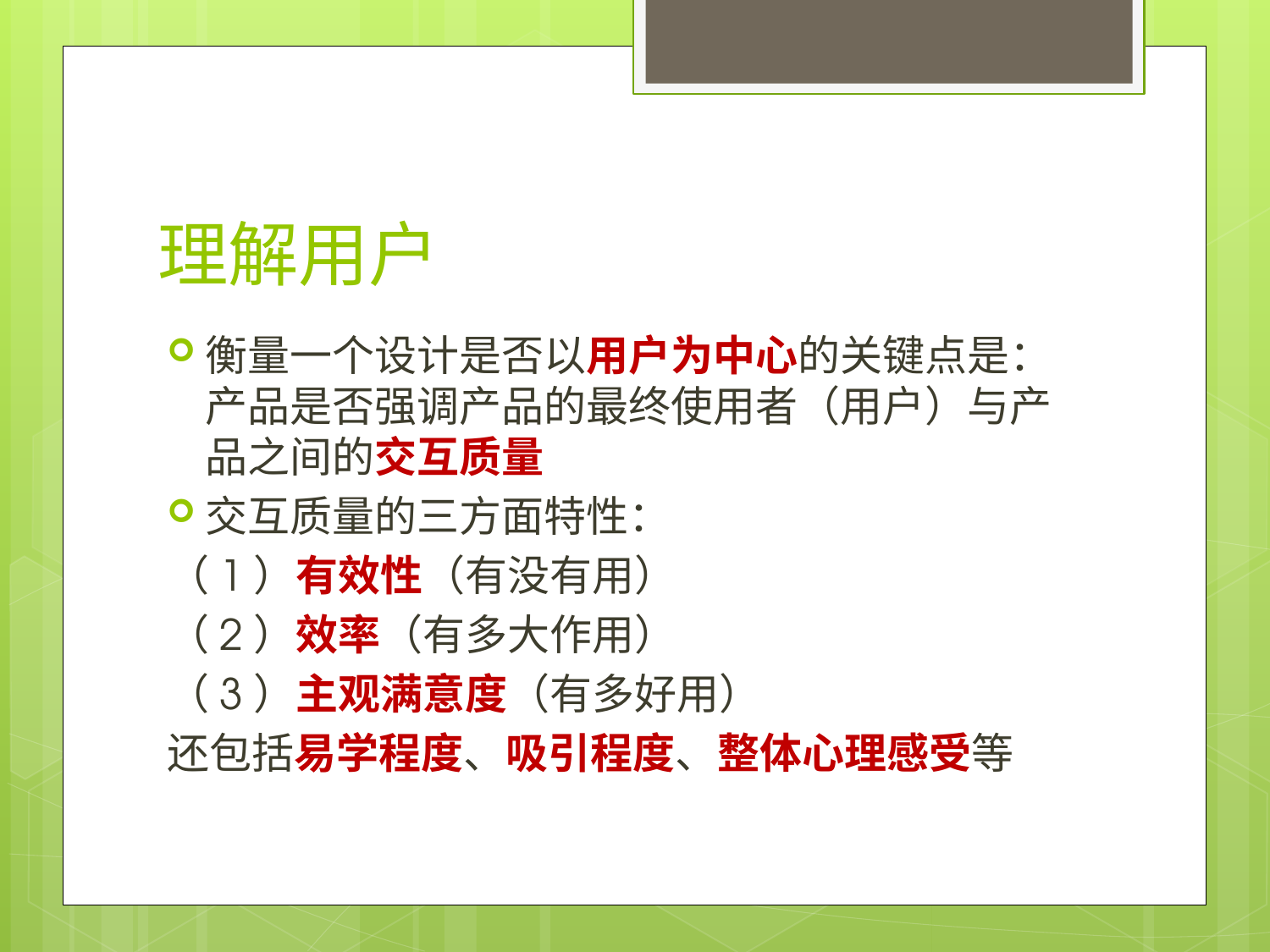

# 理解用户
衡量一个设计是否以用户为中心的关键点是：产品是否强调产品的最终使用者（用户）与产品之间的交互质量
交互质量的三方面特性：
（1）有效性（有没有用）
（2）效率（有多大作用）
（3）主观满意度（有多好用）
还包括易学程度、吸引程度、整体心理感受等